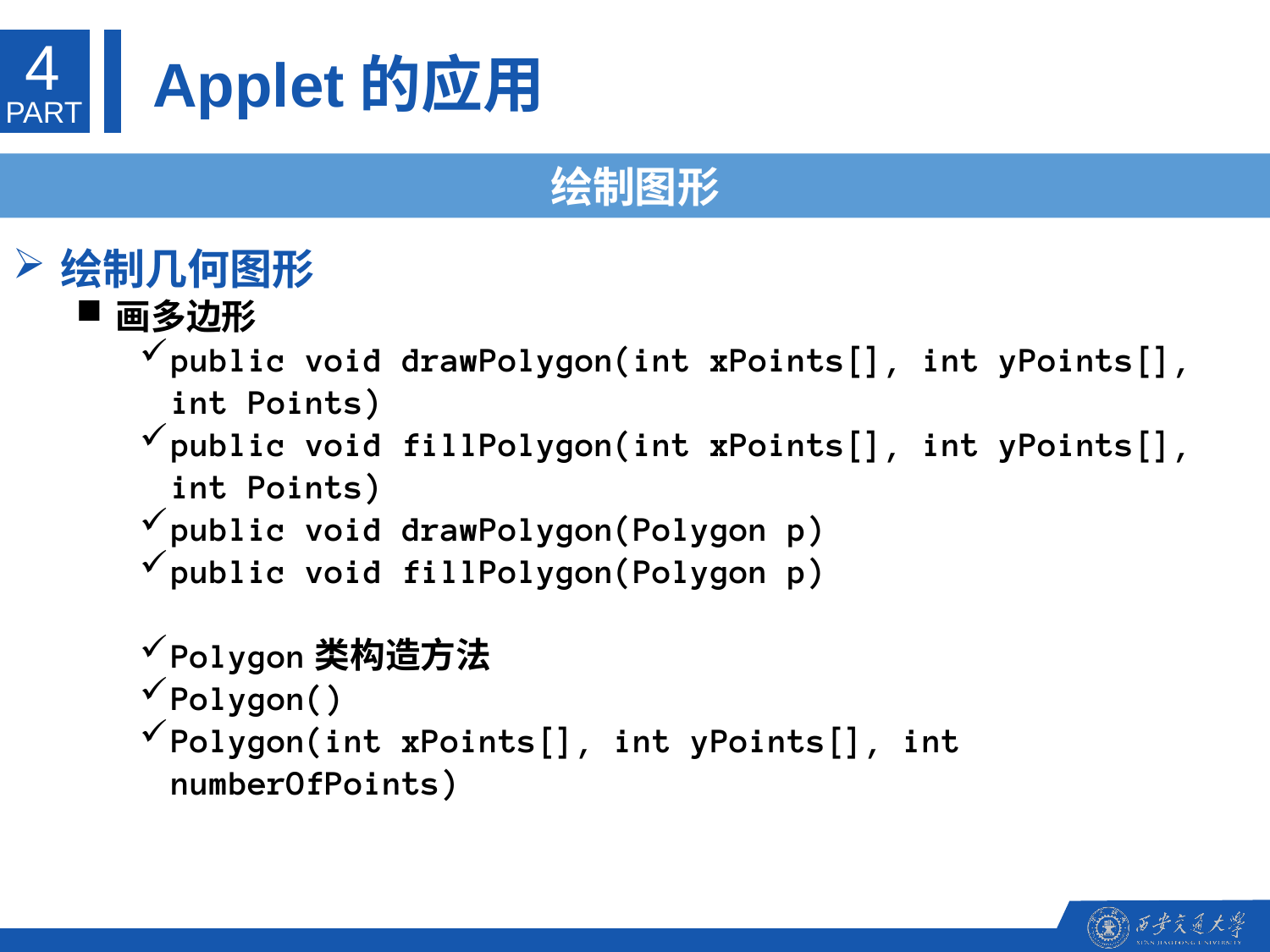

4
Applet的应用
PART
绘制图形
绘制几何图形
画多边形
public void drawPolygon(int xPoints[], int yPoints[], int Points)
public void fillPolygon(int xPoints[], int yPoints[], int Points)
public void drawPolygon(Polygon p)
public void fillPolygon(Polygon p)

Polygon类构造方法
Polygon()
Polygon(int xPoints[], int yPoints[], int numberOfPoints)